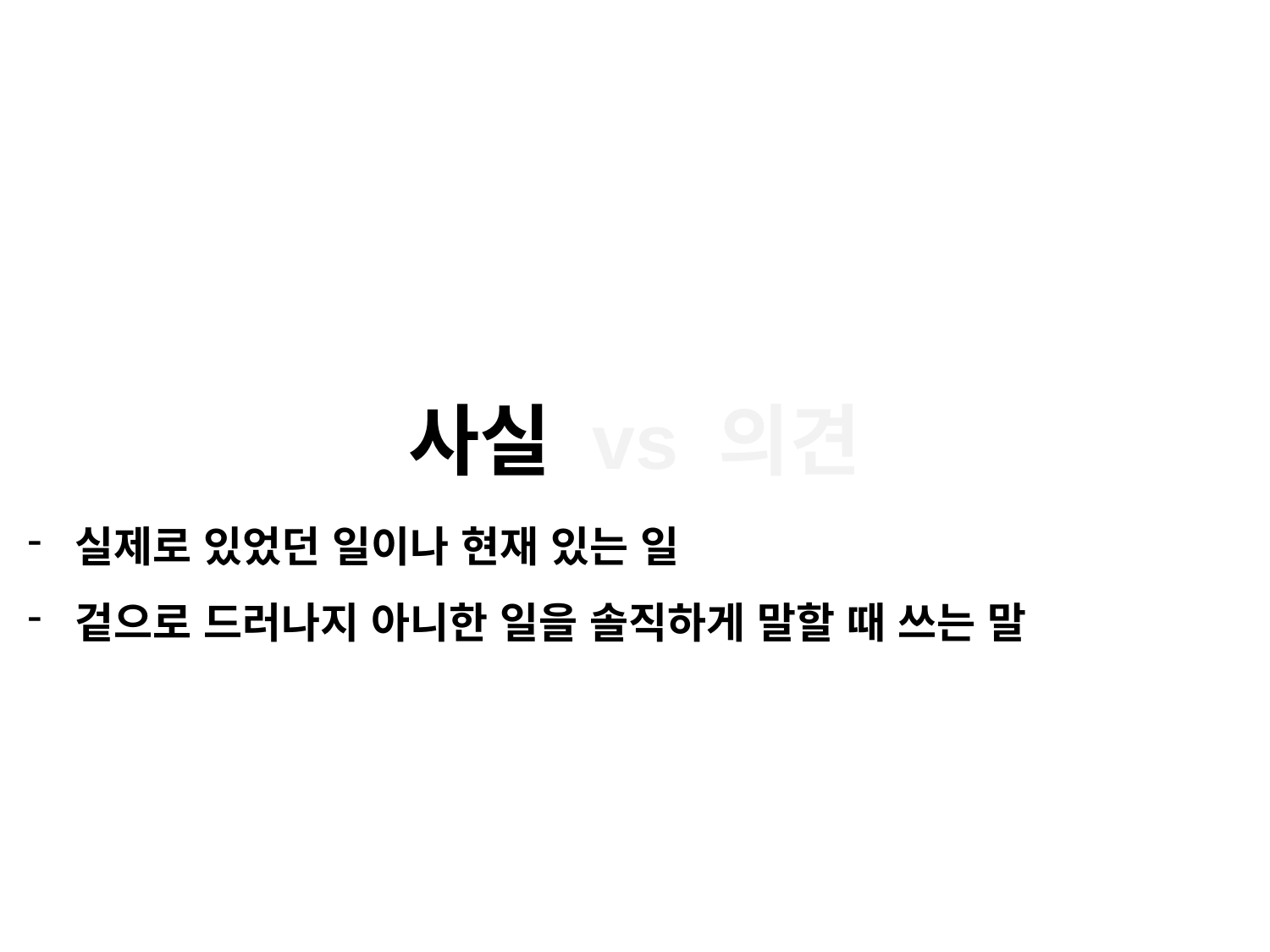

# 사실 vs 의견
실제로 있었던 일이나 현재 있는 일
겉으로 드러나지 아니한 일을 솔직하게 말할 때 쓰는 말